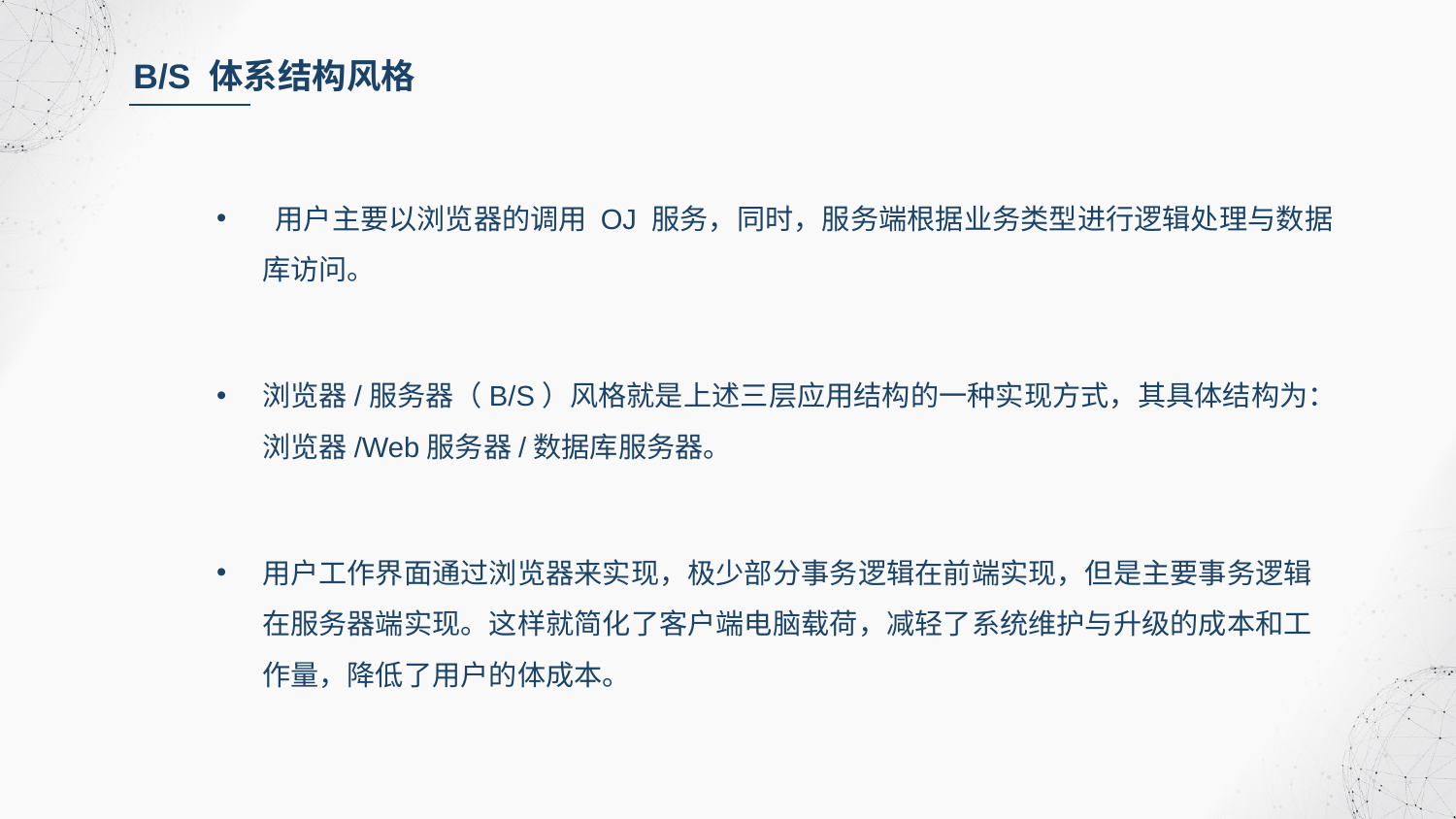

B/S 体系结构风格
 用户主要以浏览器的调用 OJ 服务，同时，服务端根据业务类型进行逻辑处理与数据库访问。

浏览器/服务器（B/S）风格就是上述三层应用结构的一种实现方式，其具体结构为：浏览器/Web服务器/数据库服务器。

用户工作界面通过浏览器来实现，极少部分事务逻辑在前端实现，但是主要事务逻辑在服务器端实现。这样就简化了客户端电脑载荷，减轻了系统维护与升级的成本和工作量，降低了用户的体成本。